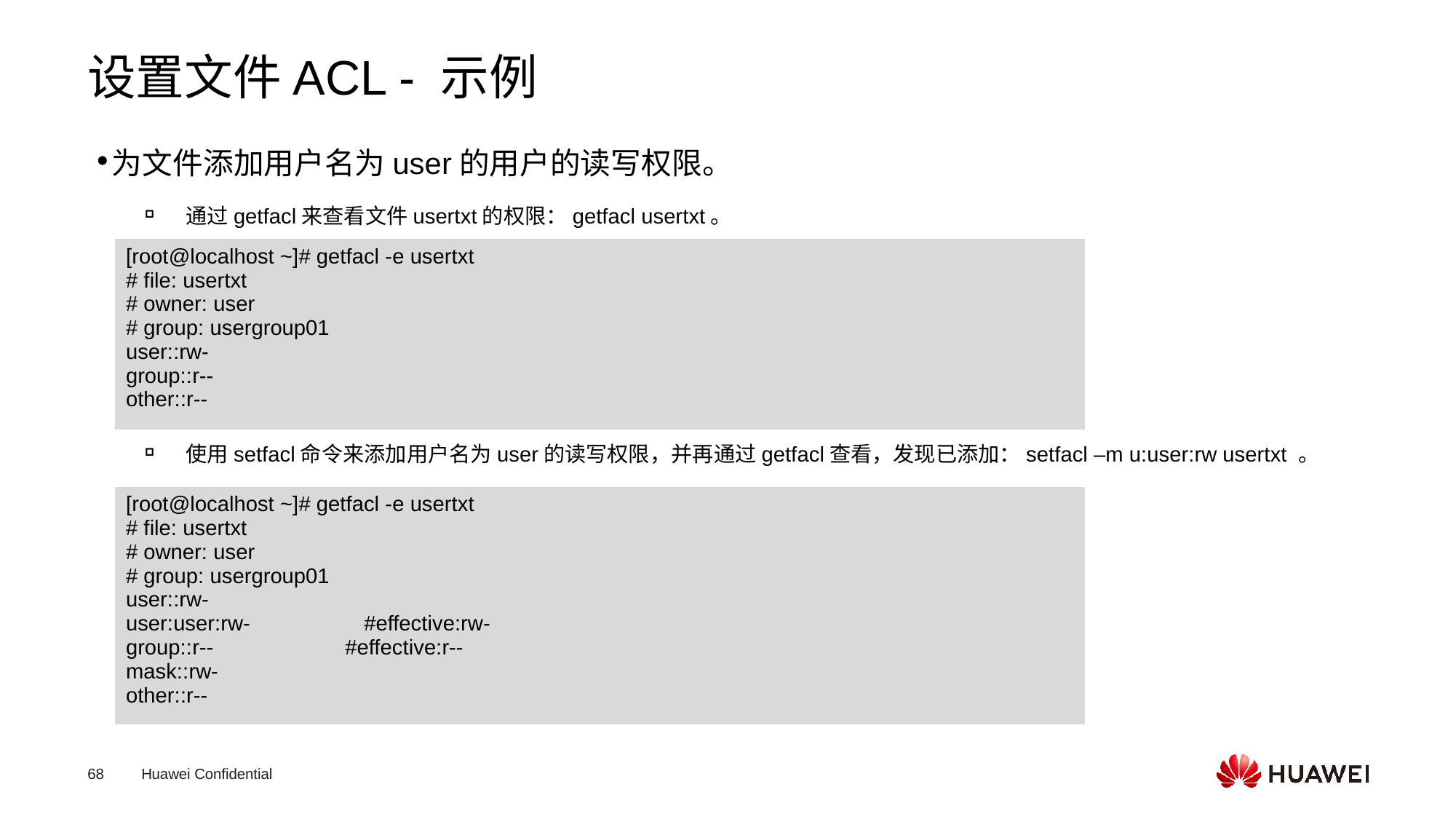

# 设置文件ACL - 示例
为文件添加用户名为user的用户的读写权限。
通过getfacl来查看文件usertxt的权限：getfacl usertxt。

使用setfacl命令来添加用户名为user的读写权限，并再通过getfacl查看，发现已添加：setfacl –m u:user:rw usertxt 。

| [root@localhost ~]# getfacl -e usertxt # file: usertxt # owner: user # group: usergroup01 user::rw- group::r-- other::r-- |
| --- |
| [root@localhost ~]# getfacl -e usertxt # file: usertxt # owner: user # group: usergroup01 user::rw- user:user:rw- #effective:rw- group::r-- #effective:r-- mask::rw- other::r-- |
| --- |